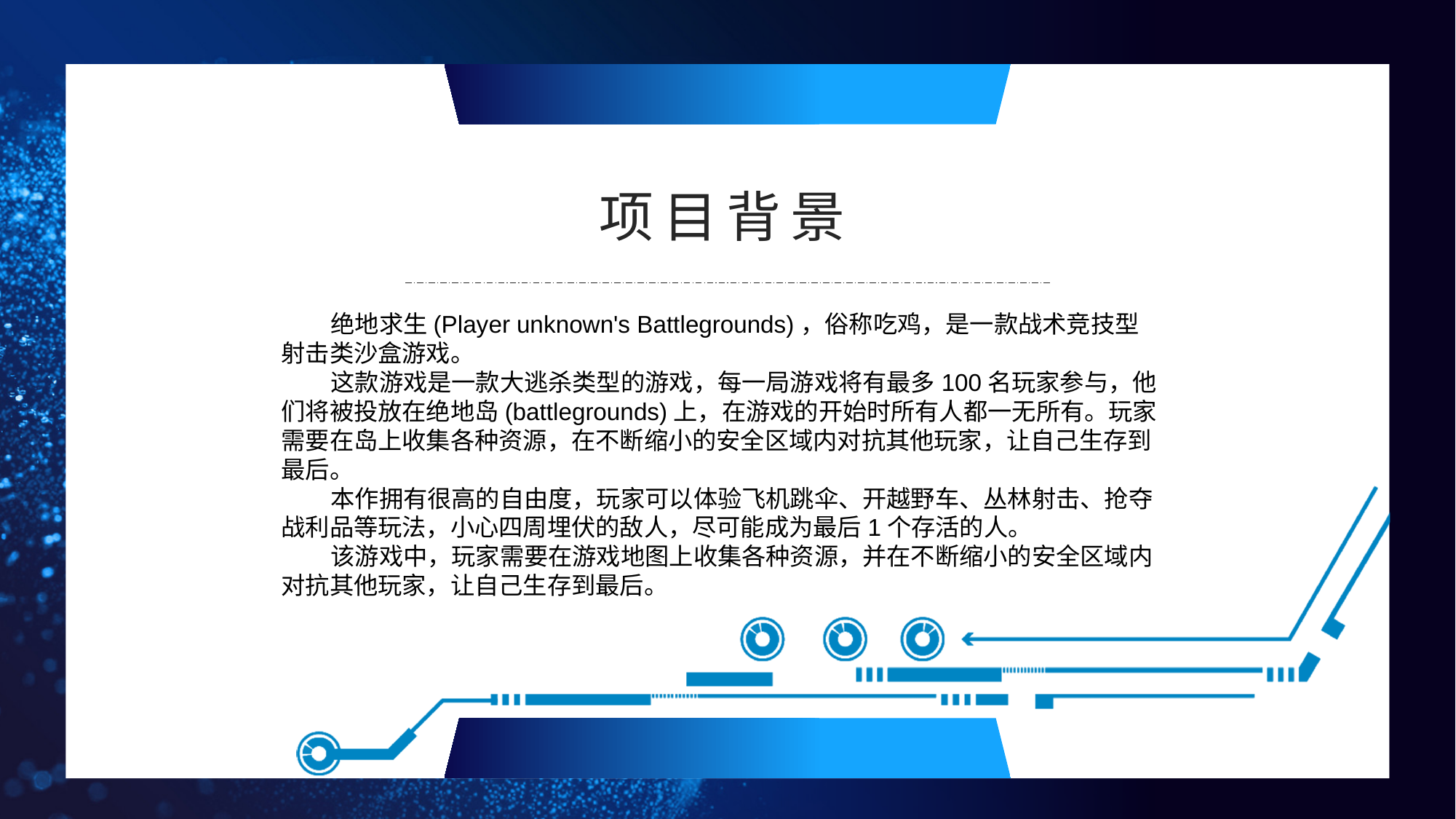

项目背景
        绝地求生(Player unknown's Battlegrounds)，俗称吃鸡，是一款战术竞技型射击类沙盒游戏。
        这款游戏是一款大逃杀类型的游戏，每一局游戏将有最多100名玩家参与，他们将被投放在绝地岛(battlegrounds)上，在游戏的开始时所有人都一无所有。玩家需要在岛上收集各种资源，在不断缩小的安全区域内对抗其他玩家，让自己生存到最后。
        本作拥有很高的自由度，玩家可以体验飞机跳伞、开越野车、丛林射击、抢夺战利品等玩法，小心四周埋伏的敌人，尽可能成为最后1个存活的人。
        该游戏中，玩家需要在游戏地图上收集各种资源，并在不断缩小的安全区域内对抗其他玩家，让自己生存到最后。